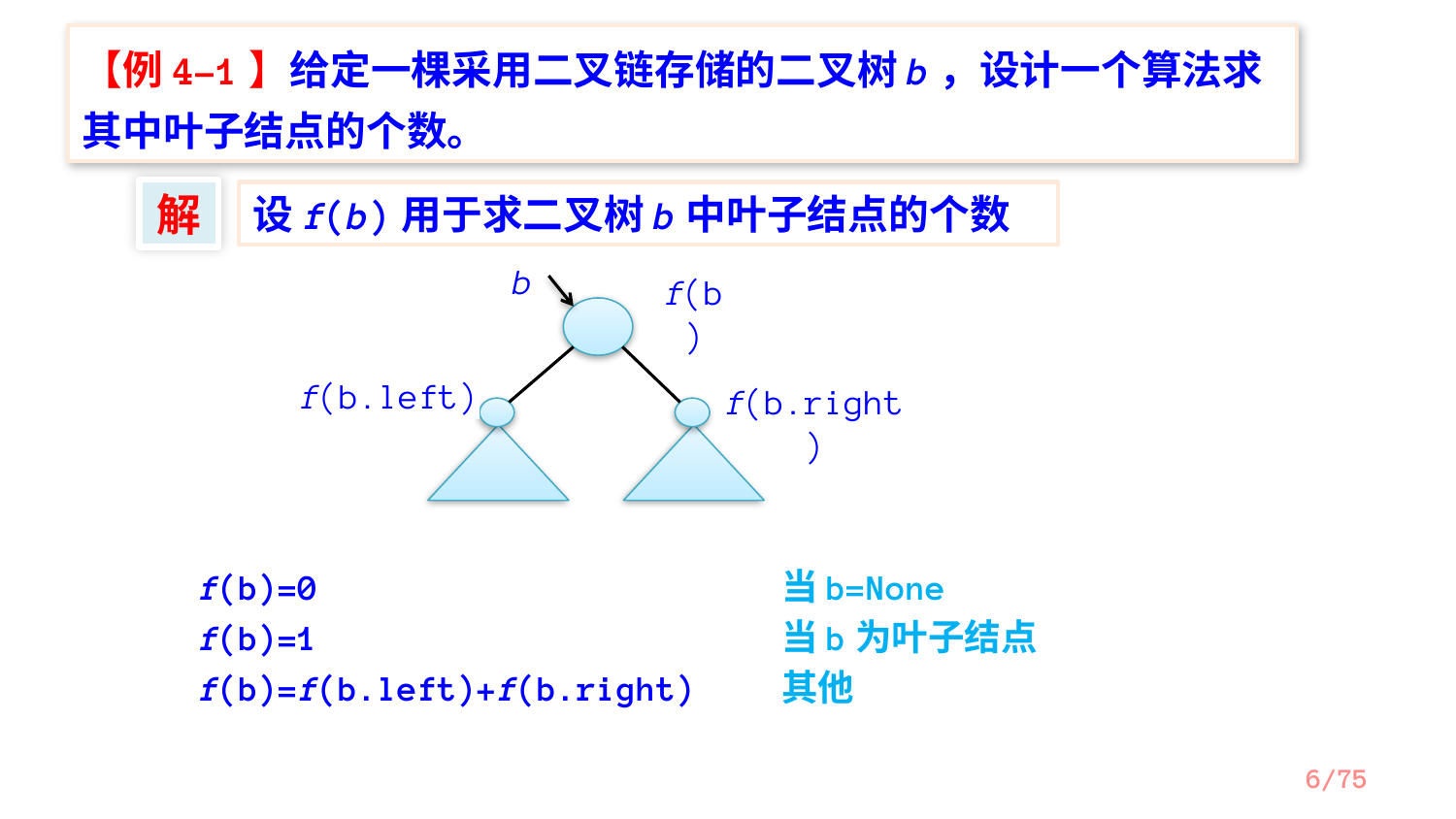

【例4-1】给定一棵采用二叉链存储的二叉树b，设计一个算法求其中叶子结点的个数。
解
设f(b)用于求二叉树b中叶子结点的个数
b
f(b)

f(b.left)
f(b.right)

f(b)=0				当b=None
f(b)=1				当b为叶子结点
f(b)=f(b.left)+f(b.right)	其他
6/75